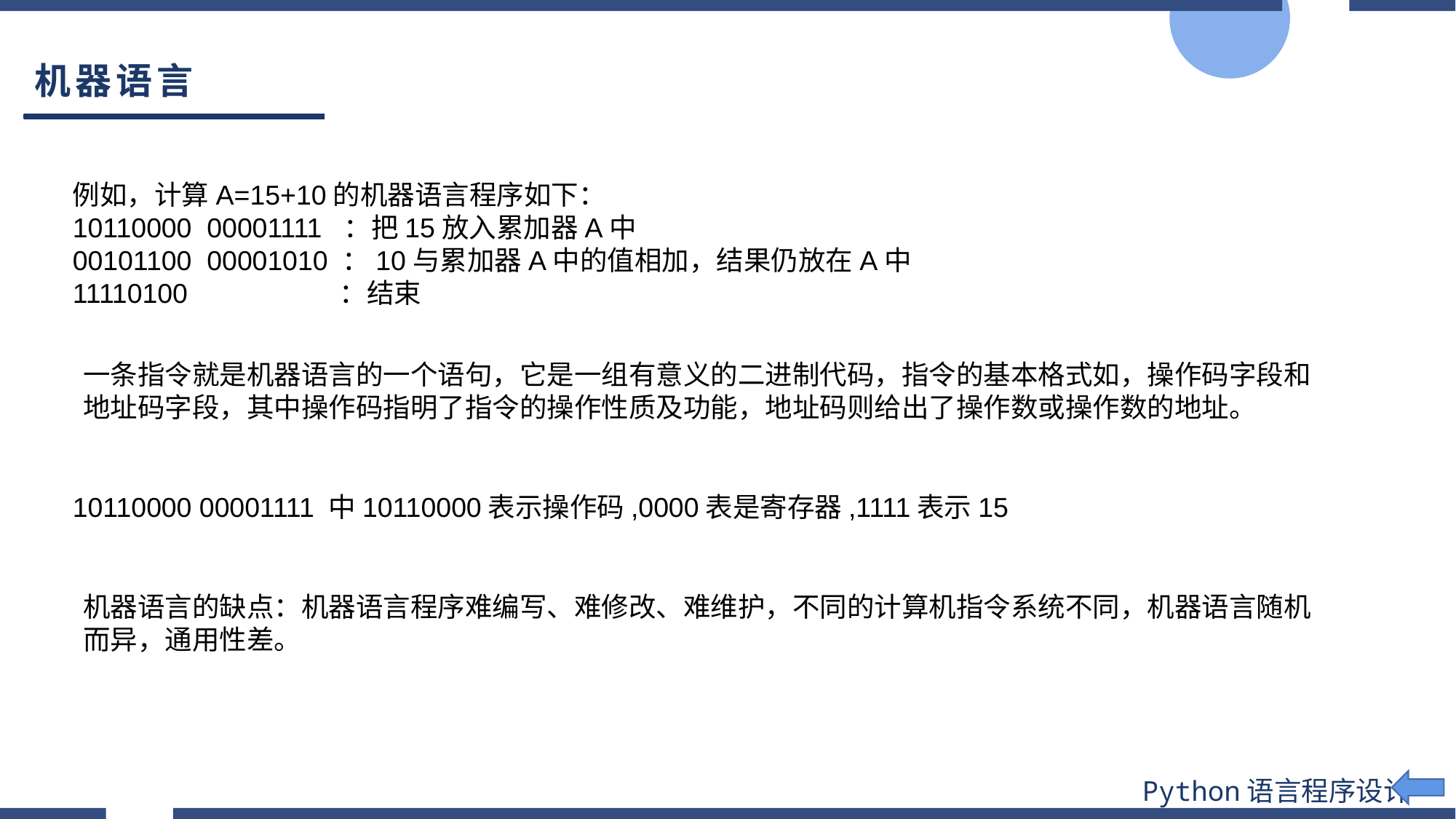

# 机器语言
例如，计算A=15+10的机器语言程序如下：
10110000  00001111  ：把15放入累加器A中
00101100  00001010 ：10与累加器A中的值相加，结果仍放在A中
11110100                   ：结束

一条指令就是机器语言的一个语句，它是一组有意义的二进制代码，指令的基本格式如，操作码字段和地址码字段，其中操作码指明了指令的操作性质及功能，地址码则给出了操作数或操作数的地址。
10110000 00001111 中10110000表示操作码,0000表是寄存器,1111表示15
机器语言的缺点：机器语言程序难编写、难修改、难维护，不同的计算机指令系统不同，机器语言随机而异，通用性差。